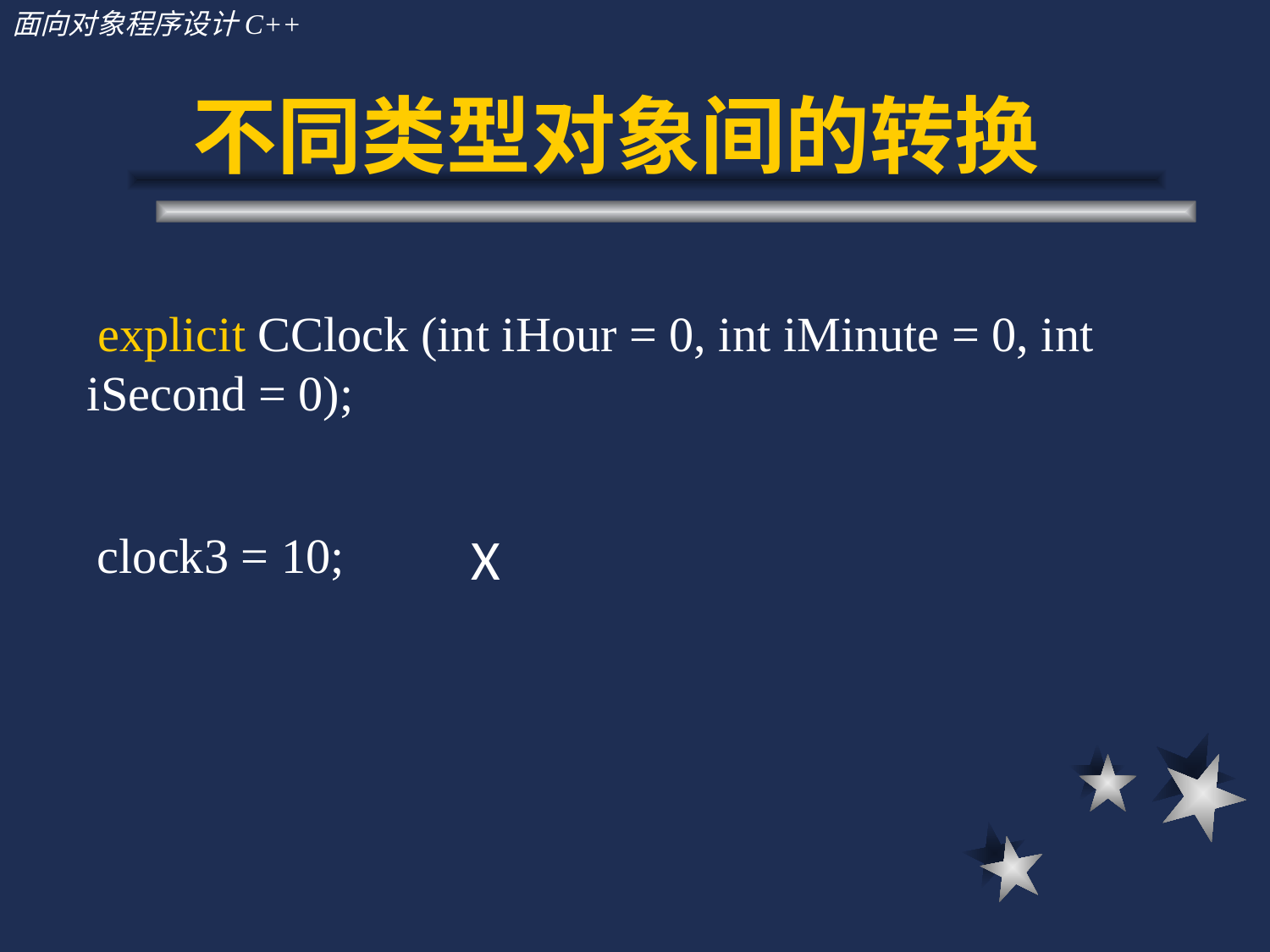

# 不同类型对象间的转换
 explicit CClock (int iHour = 0, int iMinute = 0, int iSecond = 0);
clock3 = 10;
X